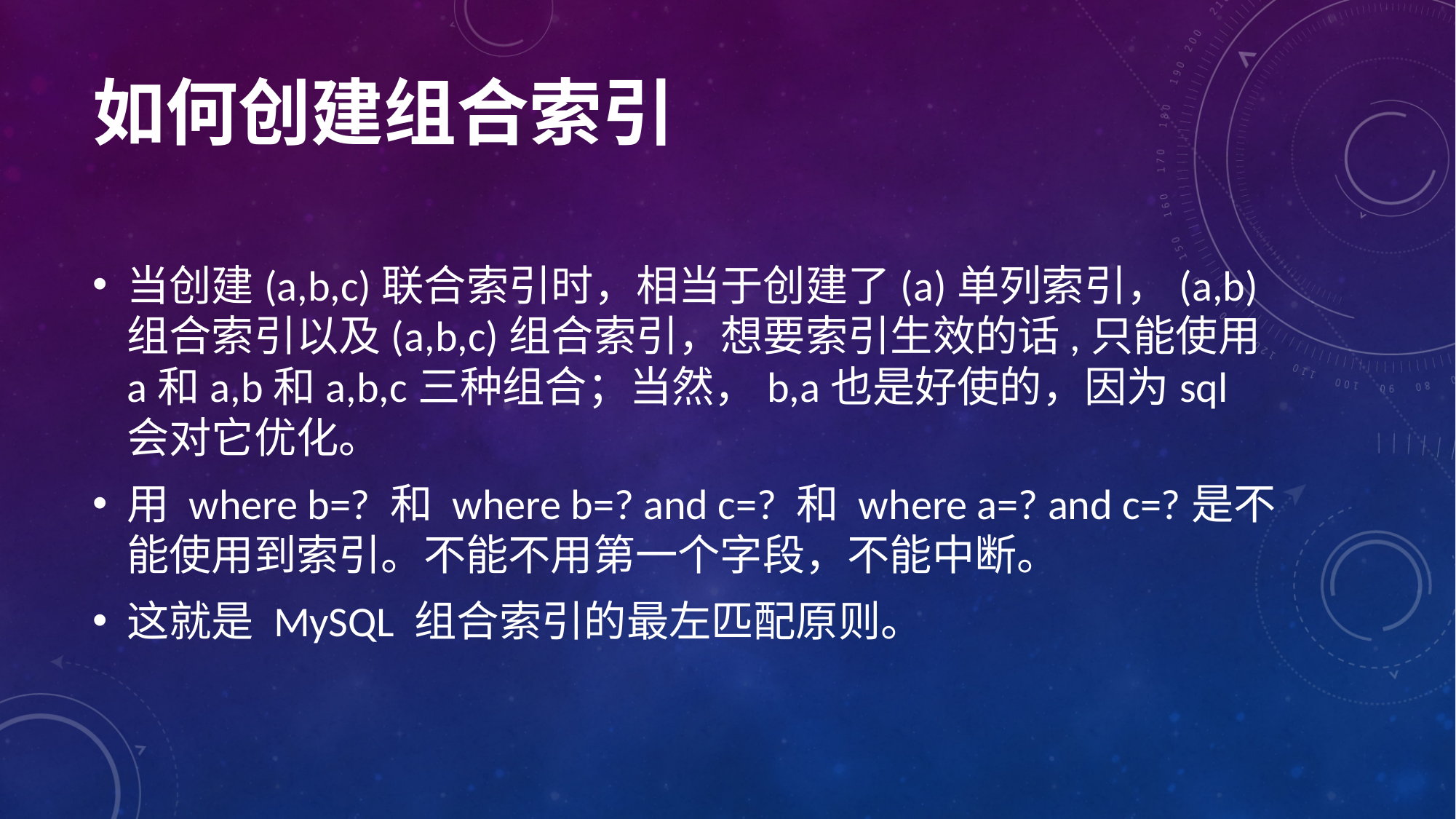

# 如何创建组合索引
当创建(a,b,c)联合索引时，相当于创建了(a)单列索引，(a,b)组合索引以及(a,b,c)组合索引，想要索引生效的话,只能使用 a和a,b和a,b,c三种组合；当然，b,a也是好使的，因为sql会对它优化。
用 where b=? 和 where b=? and c=? 和 where a=? and c=?是不能使用到索引。不能不用第一个字段，不能中断。
这就是 MySQL 组合索引的最左匹配原则。